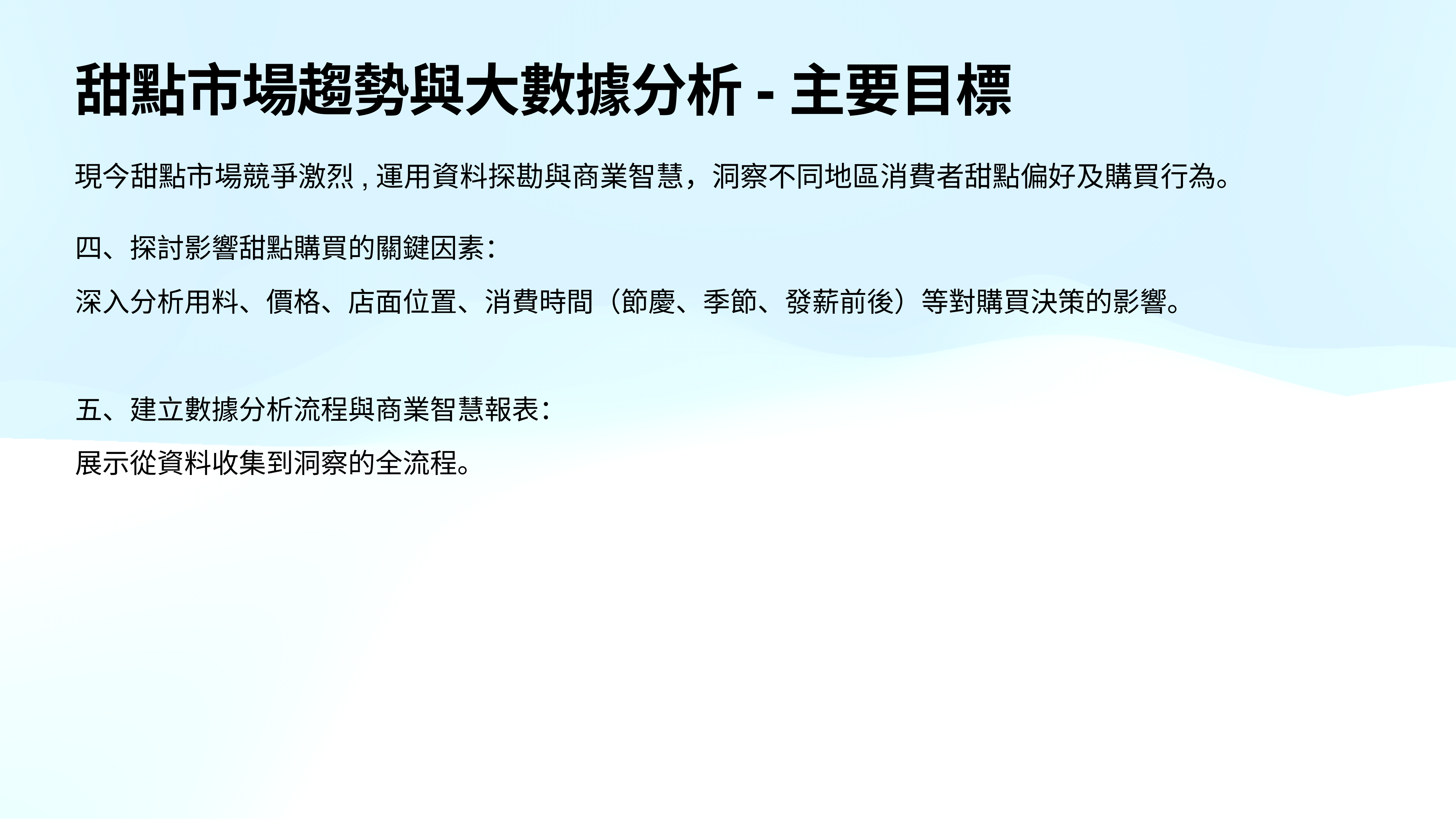

# 甜點市場趨勢與大數據分析-主要目標
現今甜點市場競爭激烈,運用資料探勘與商業智慧，洞察不同地區消費者甜點偏好及購買行為。
四、探討影響甜點購買的關鍵因素：
深入分析用料、價格、店面位置、消費時間（節慶、季節、發薪前後）等對購買決策的影響。

五、建立數據分析流程與商業智慧報表：
展示從資料收集到洞察的全流程。